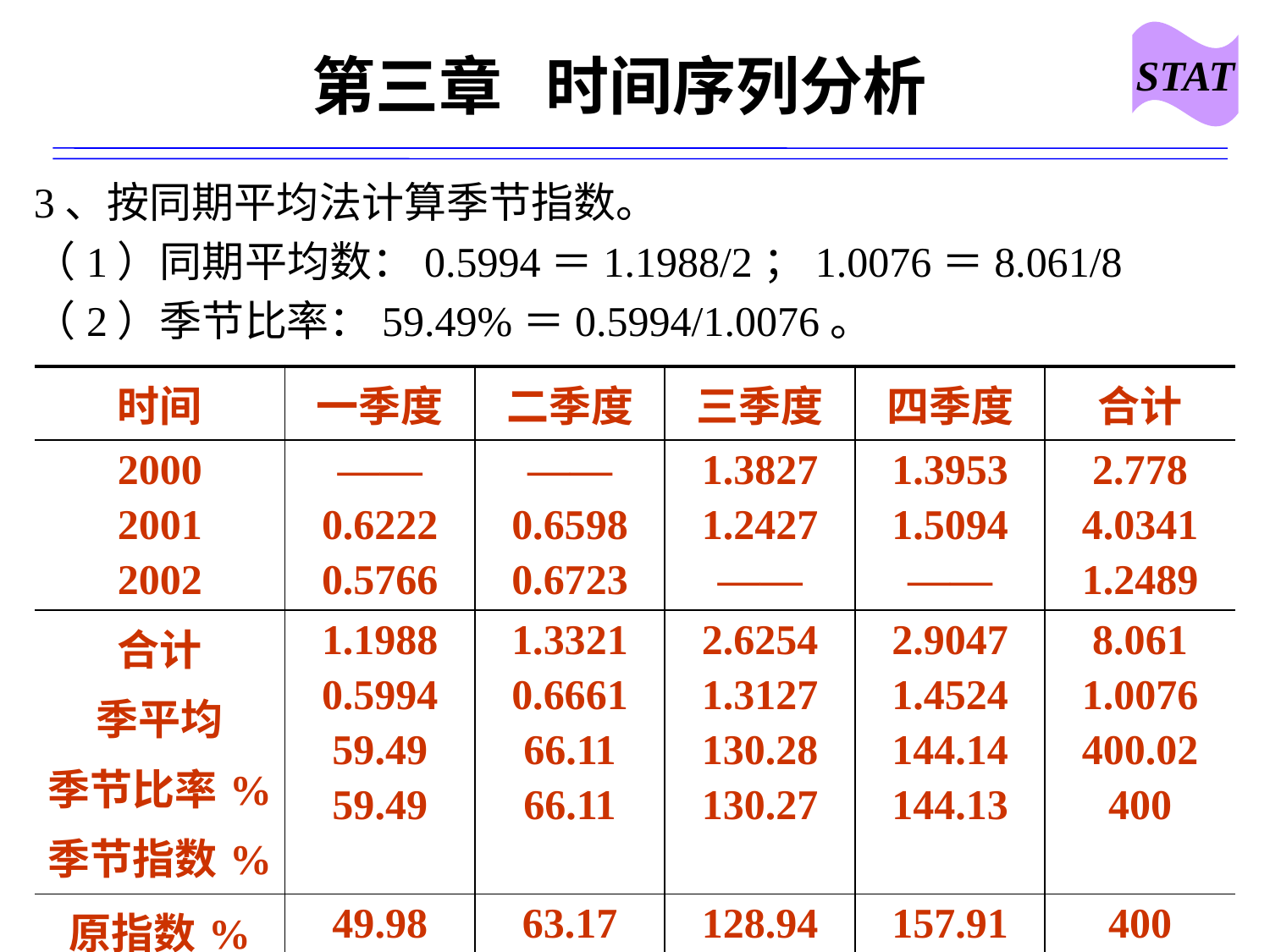

STAT
# 第三章   时间序列分析

3、按同期平均法计算季节指数。
（1）同期平均数：0.5994＝1.1988/2；1.0076＝8.061/8
（2）季节比率：59.49%＝0.5994/1.0076。
| 时间 | 一季度 | 二季度 | 三季度 | 四季度 | 合计 |
| --- | --- | --- | --- | --- | --- |
| 2000 2001 2002 | —— 0.6222 0.5766 | —— 0.6598 0.6723 | 1.3827 1.2427 —— | 1.3953 1.5094 —— | 2.778 4.0341 1.2489 |
| 合计 季平均 季节比率% 季节指数% | 1.1988 0.5994 59.49 59.49 | 1.3321 0.6661 66.11 66.11 | 2.6254 1.3127 130.28 130.27 | 2.9047 1.4524 144.14 144.13 | 8.061 1.0076 400.02 400 |
| 原指数% | 49.98 | 63.17 | 128.94 | 157.91 | 400 |